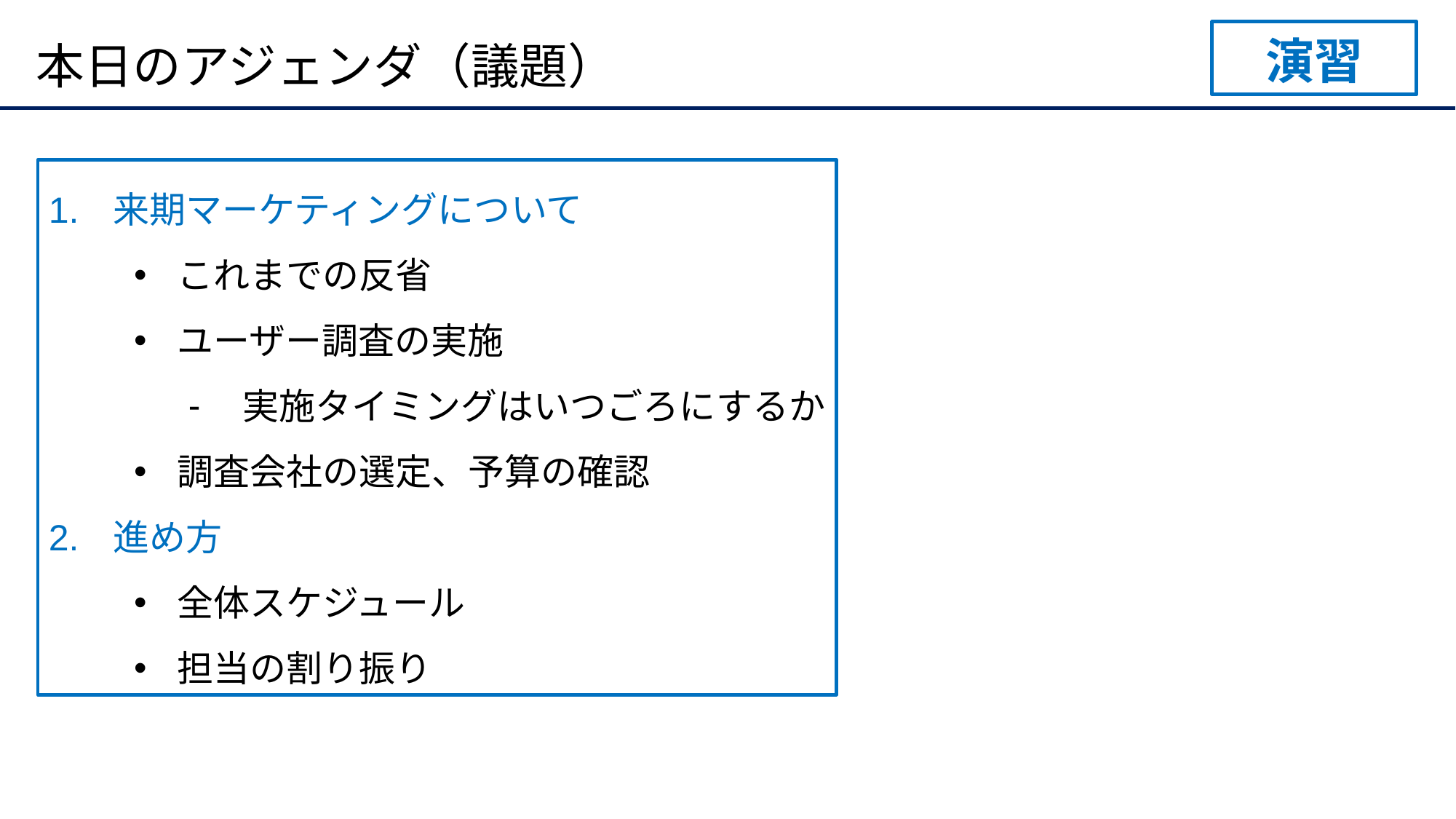

演習
# 本日のアジェンダ（議題）
来期マーケティングについて
これまでの反省
ユーザー調査の実施
実施タイミングはいつごろにするか
調査会社の選定、予算の確認
進め方
全体スケジュール
担当の割り振り